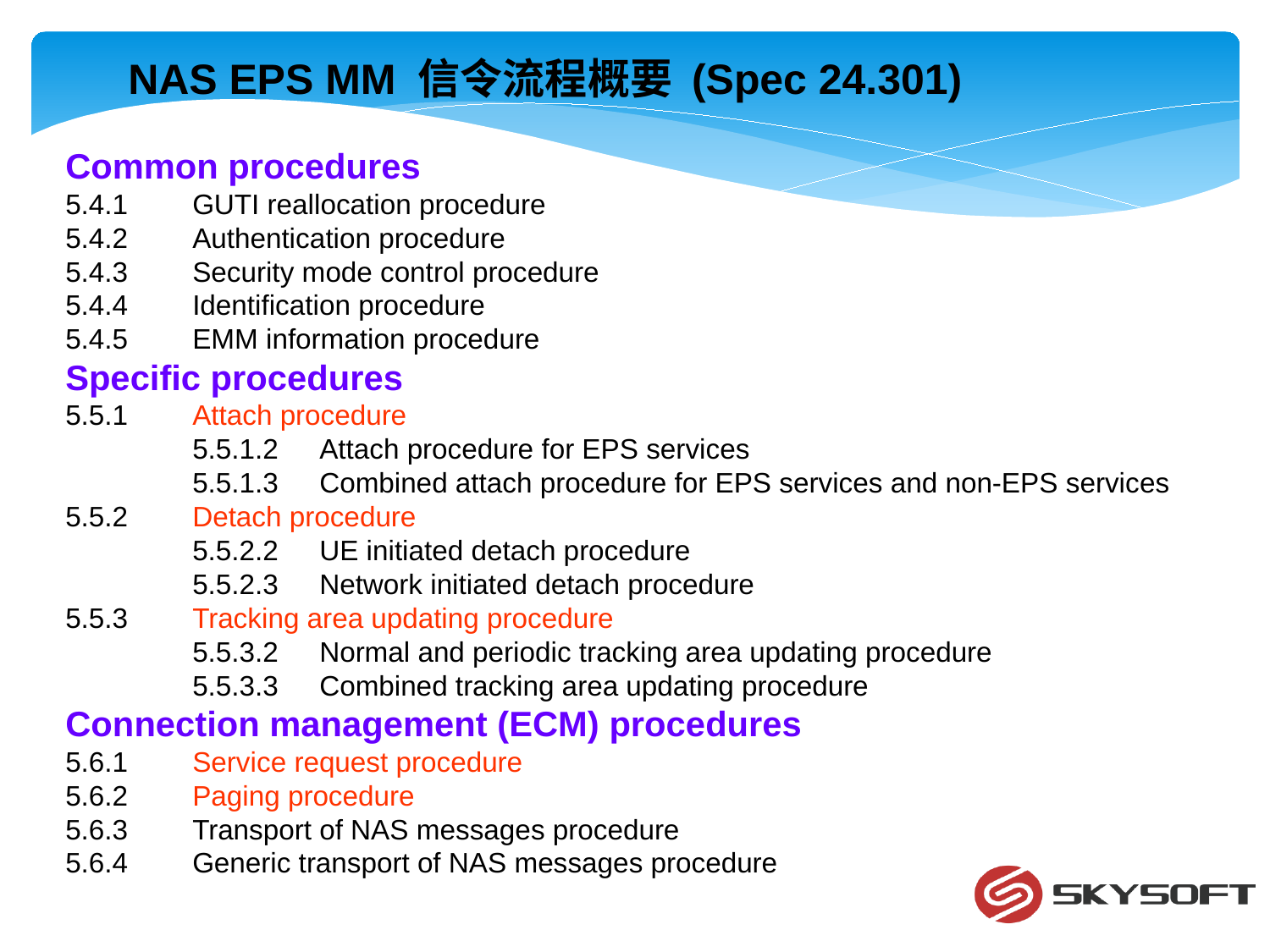

NAS EPS MM 信令流程概要 (Spec 24.301)
Common procedures
5.4.1	GUTI reallocation procedure
5.4.2	Authentication procedure
5.4.3	Security mode control procedure
5.4.4	Identification procedure
5.4.5	EMM information procedure
Specific procedures
5.5.1	Attach procedure
	5.5.1.2	Attach procedure for EPS services
	5.5.1.3	Combined attach procedure for EPS services and non-EPS services
5.5.2	Detach procedure
	5.5.2.2	UE initiated detach procedure
	5.5.2.3	Network initiated detach procedure
5.5.3	Tracking area updating procedure
	5.5.3.2	Normal and periodic tracking area updating procedure
	5.5.3.3	Combined tracking area updating procedure
Connection management (ECM) procedures
5.6.1	Service request procedure
5.6.2	Paging procedure
5.6.3	Transport of NAS messages procedure
5.6.4	Generic transport of NAS messages procedure